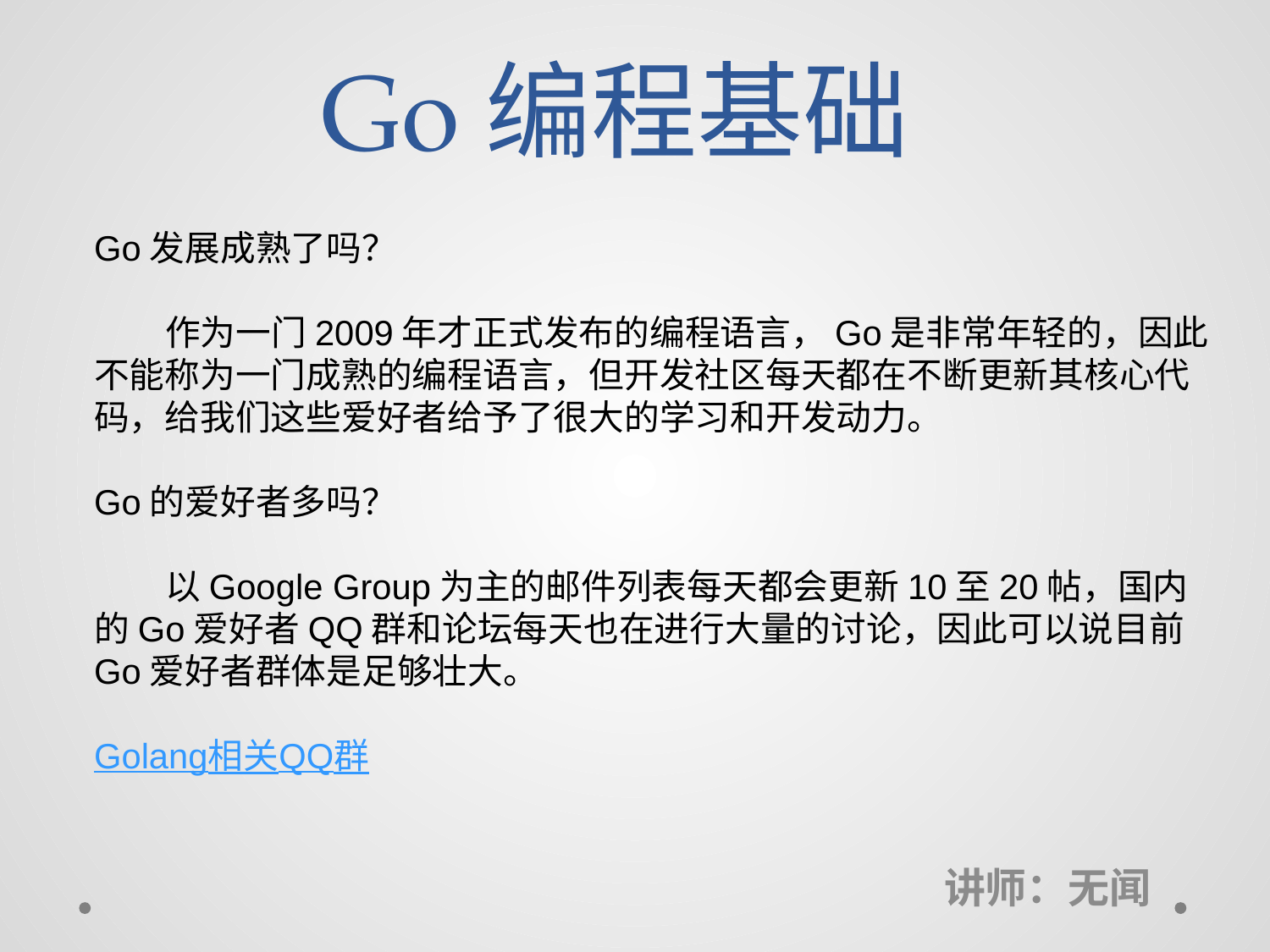

# Go编程基础
Go发展成熟了吗？

        作为一门2009年才正式发布的编程语言，Go是非常年轻的，因此
不能称为一门成熟的编程语言，但开发社区每天都在不断更新其核心代
码，给我们这些爱好者给予了很大的学习和开发动力。

Go的爱好者多吗？

        以Google Group为主的邮件列表每天都会更新10至20帖，国内
的Go爱好者QQ群和论坛每天也在进行大量的讨论，因此可以说目前
Go爱好者群体是足够壮大。

Golang相关QQ群
讲师：无闻